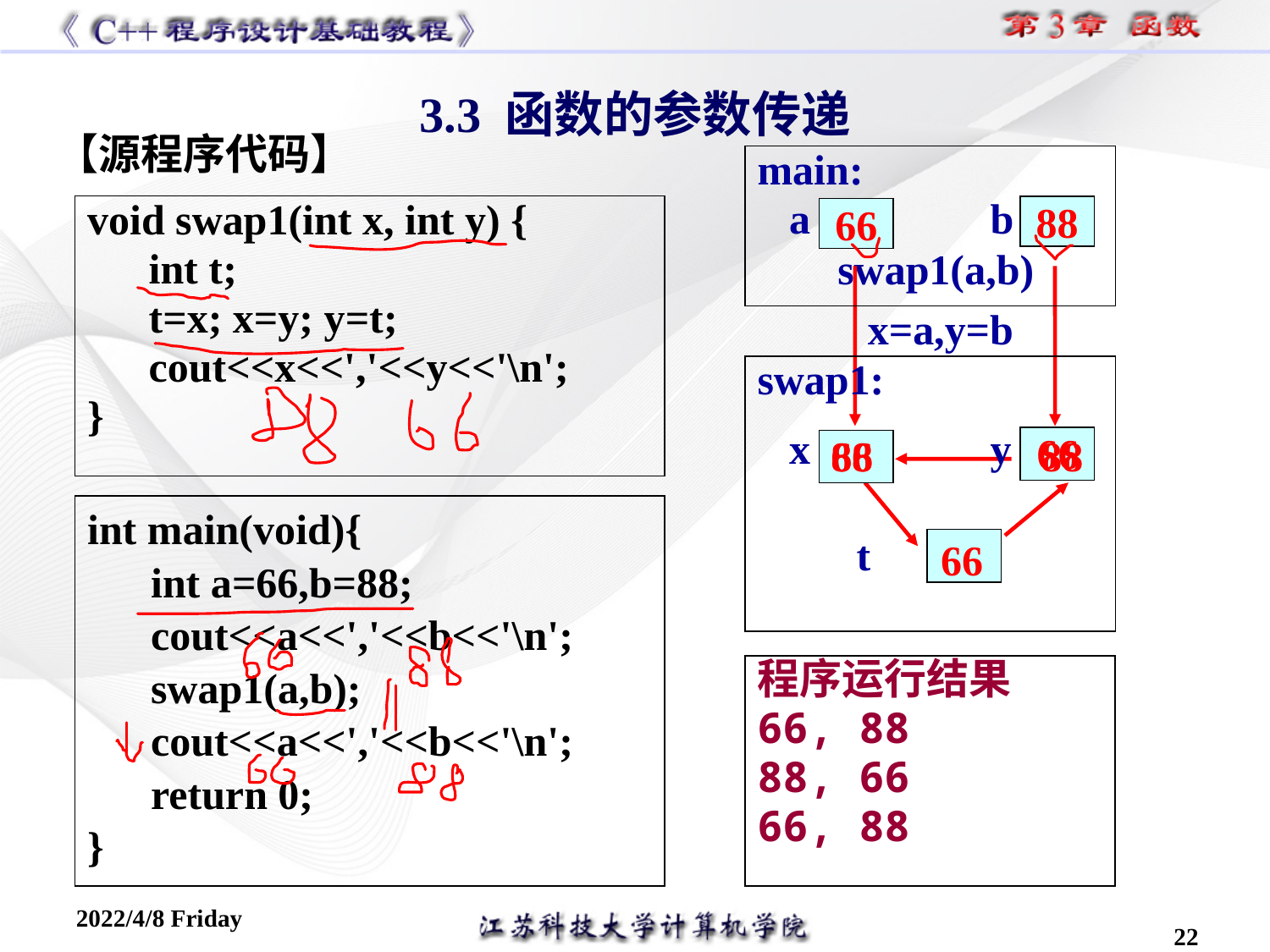

3.3 函数的参数传递
【源程序代码】
main:
   a                 b
88
66
void swap1(int x, int y) {
int t;
t=x; x=y; y=t;
cout<<x<<','<<y<<'\n';
}
swap1(a,b)

x=a,y=b
swap1:

   x                 y

66
66
88
88

int main(void){
int a=66,b=88;
cout<<a<<','<<b<<'\n';
swap1(a,b);
cout<<a<<','<<b<<'\n';
return 0;
}
t

66
程序运行结果
66, 88
88, 66
66, 88